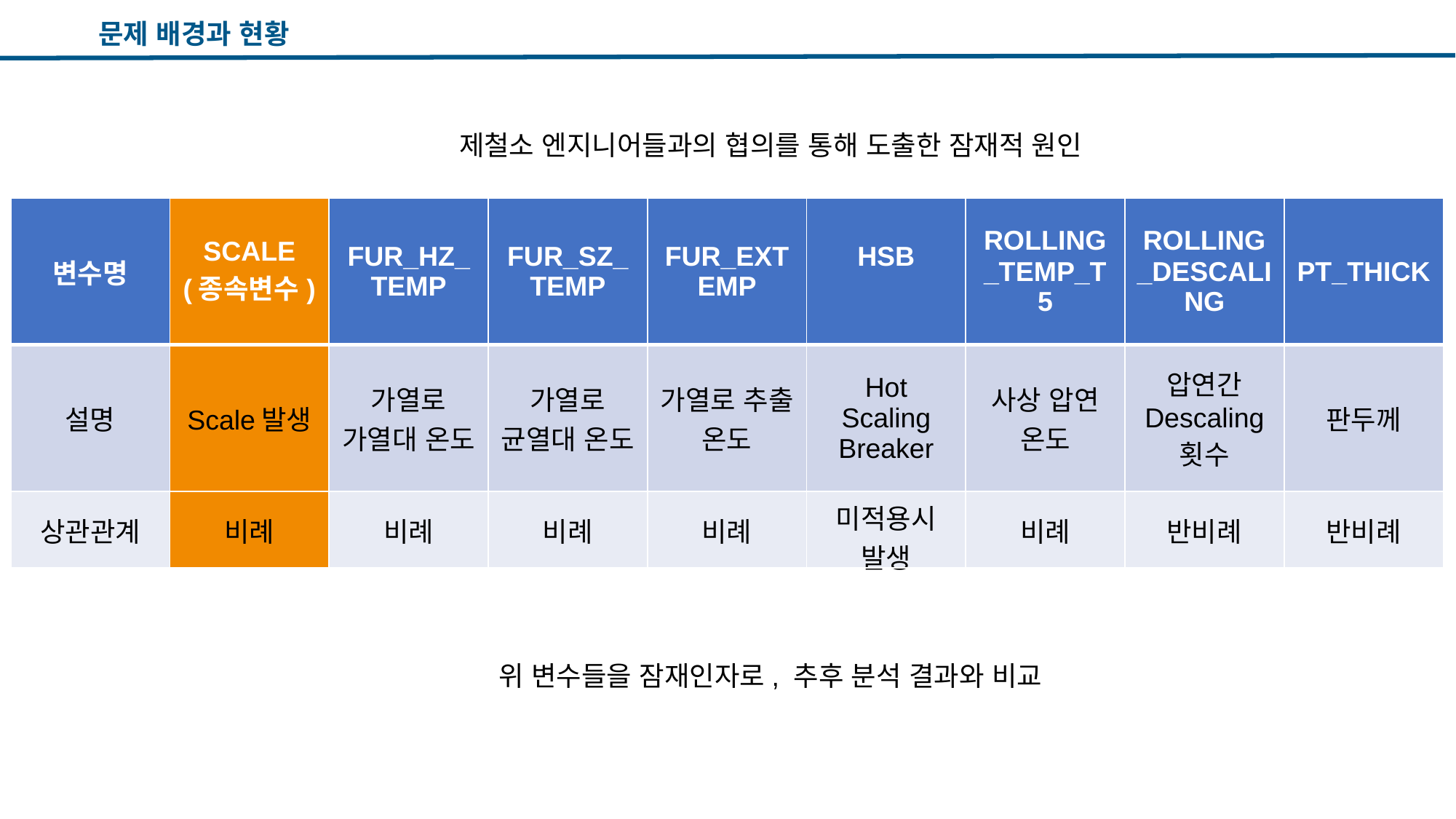

문제 배경과 현황
제철소 엔지니어들과의 협의를 통해 도출한 잠재적 원인
| 변수명 | SCALE (종속변수) | FUR\_HZ\_TEMP | FUR\_SZ\_TEMP | FUR\_EXTEMP | HSB | ROLLING\_TEMP\_T5 | ROLLING\_DESCALING | PT\_THICK |
| --- | --- | --- | --- | --- | --- | --- | --- | --- |
| 설명 | Scale발생 | 가열로 가열대 온도 | 가열로 균열대 온도 | 가열로 추출 온도 | Hot Scaling Breaker | 사상 압연 온도 | 압연간 Descaling 횟수 | 판두께 |
| 상관관계 | 비례 | 비례 | 비례 | 비례 | 미적용시 발생 | 비례 | 반비례 | 반비례 |
위 변수들을 잠재인자로, 추후 분석 결과와 비교